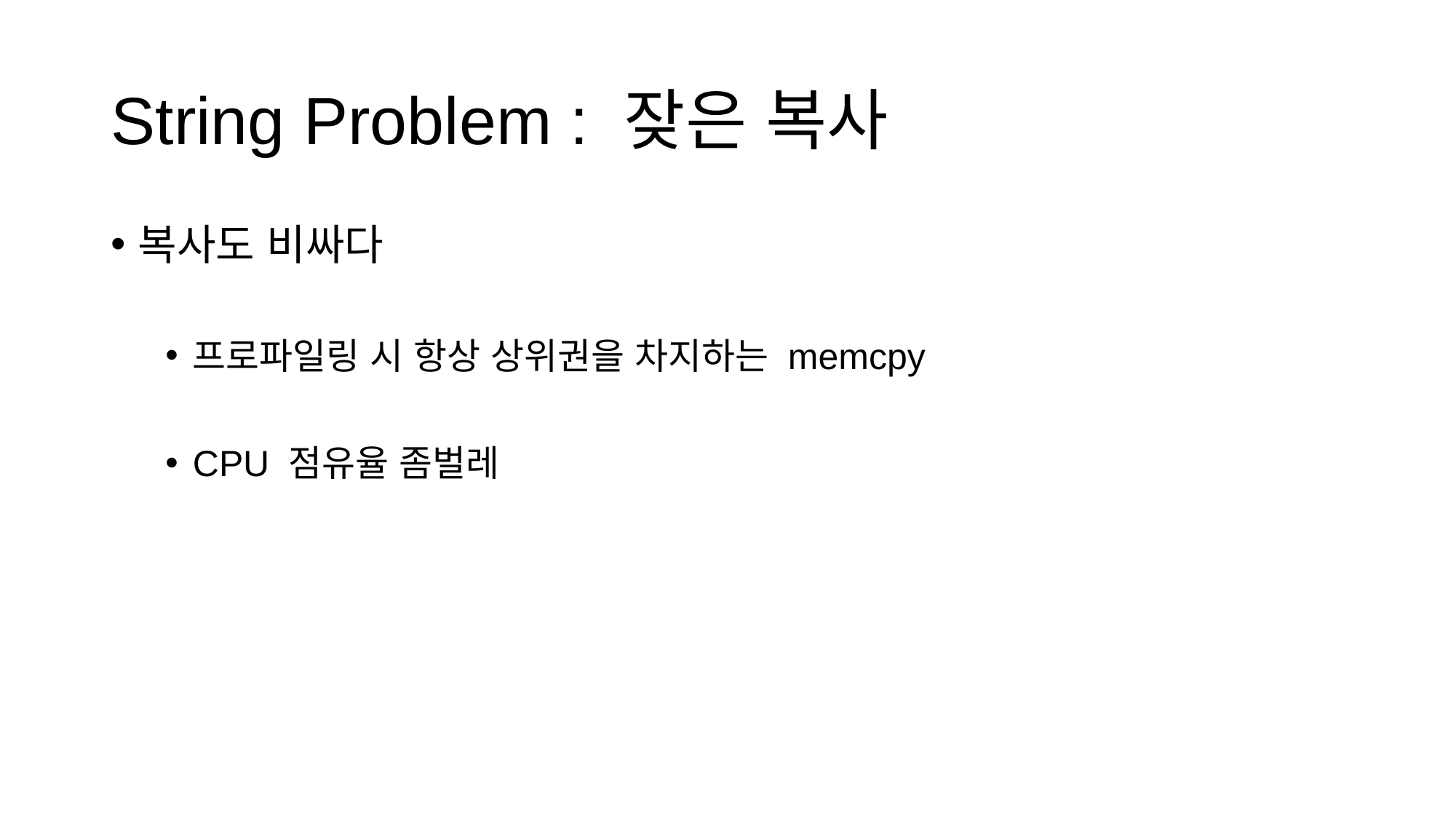

# String Problem : 잦은 복사
복사도 비싸다

프로파일링 시 항상 상위권을 차지하는 memcpy

CPU 점유율 좀벌레